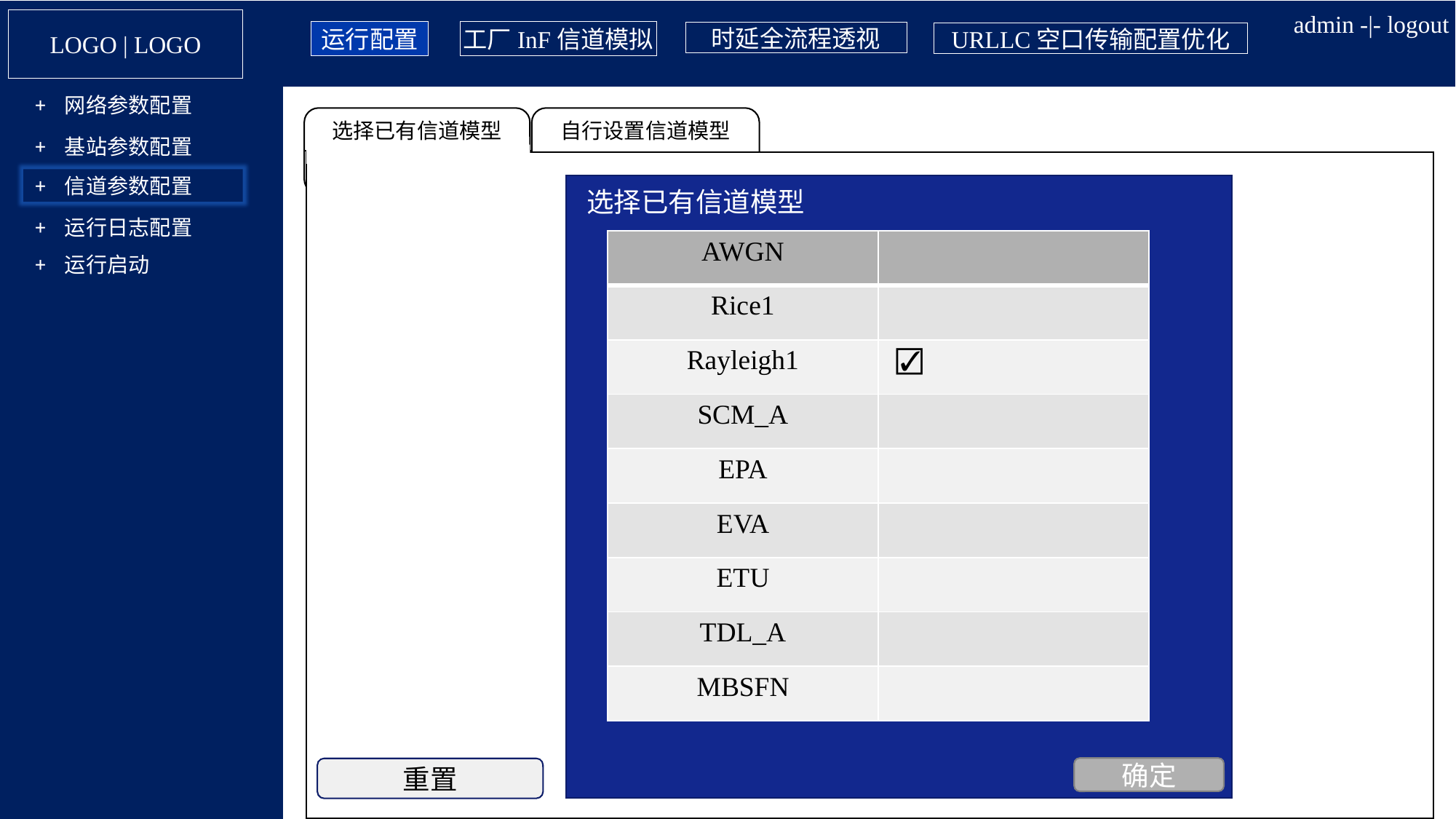

admin -|- logout
LOGO | LOGO
运行配置
工厂InF信道模拟
时延全流程透视
URLLC空口传输配置优化

+ 网络参数配置
选择已有信道模型
自行设置信道模型
+ 基站参数配置

+ 信道参数配置

选择已有信道模型
+ 运行日志配置
| AWGN |  |
| --- | --- |
| Rice1 |  |
| Rayleigh1 | ☑️ |
| SCM\_A |  |
| EPA |  |
| EVA |  |
| ETU |  |
| TDL\_A |  |
| MBSFN |  |
+ 运行启动
未选择文件
确定
重置